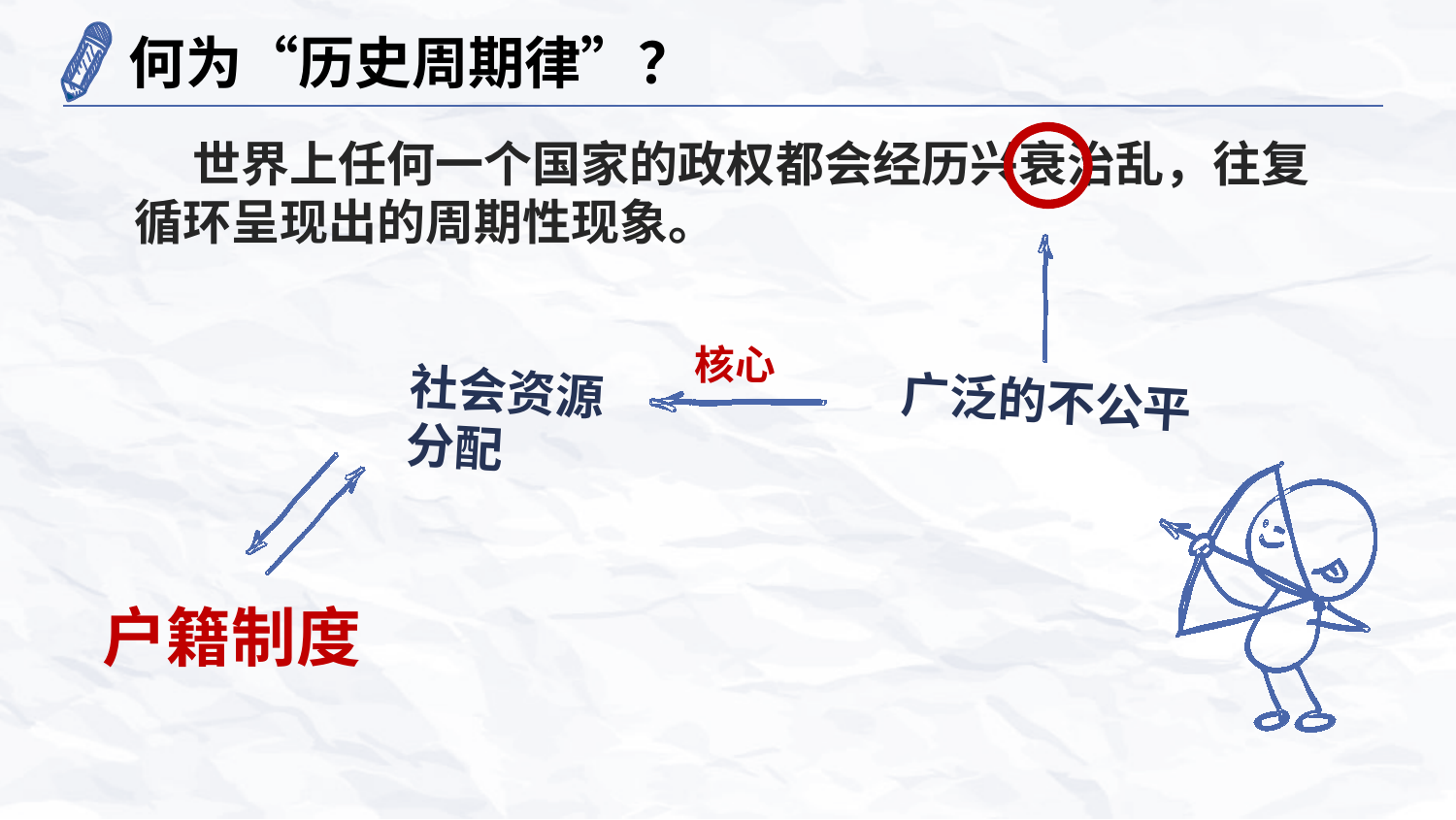

何为“历史周期律”？
      世界上任何一个国家的政权都会经历兴衰治乱，往复循环呈现出的周期性现象。

核心
社会资源分配

广泛的不公平

户籍制度